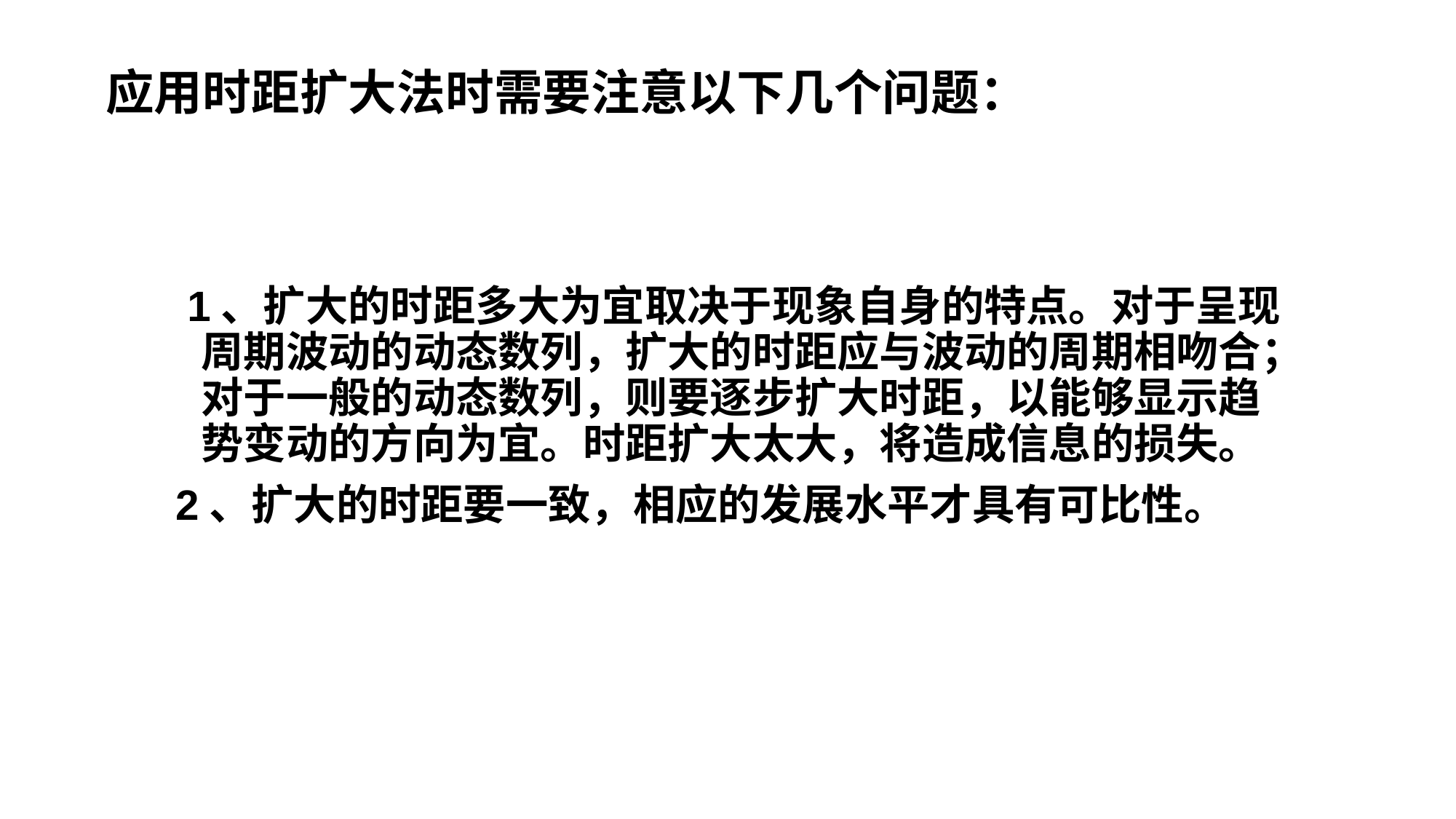

应用时距扩大法时需要注意以下几个问题：

       1、扩大的时距多大为宜取决于现象自身的特点。对于呈现周期波动的动态数列，扩大的时距应与波动的周期相吻合；对于一般的动态数列，则要逐步扩大时距，以能够显示趋势变动的方向为宜。时距扩大太大，将造成信息的损失。
      2、扩大的时距要一致，相应的发展水平才具有可比性。